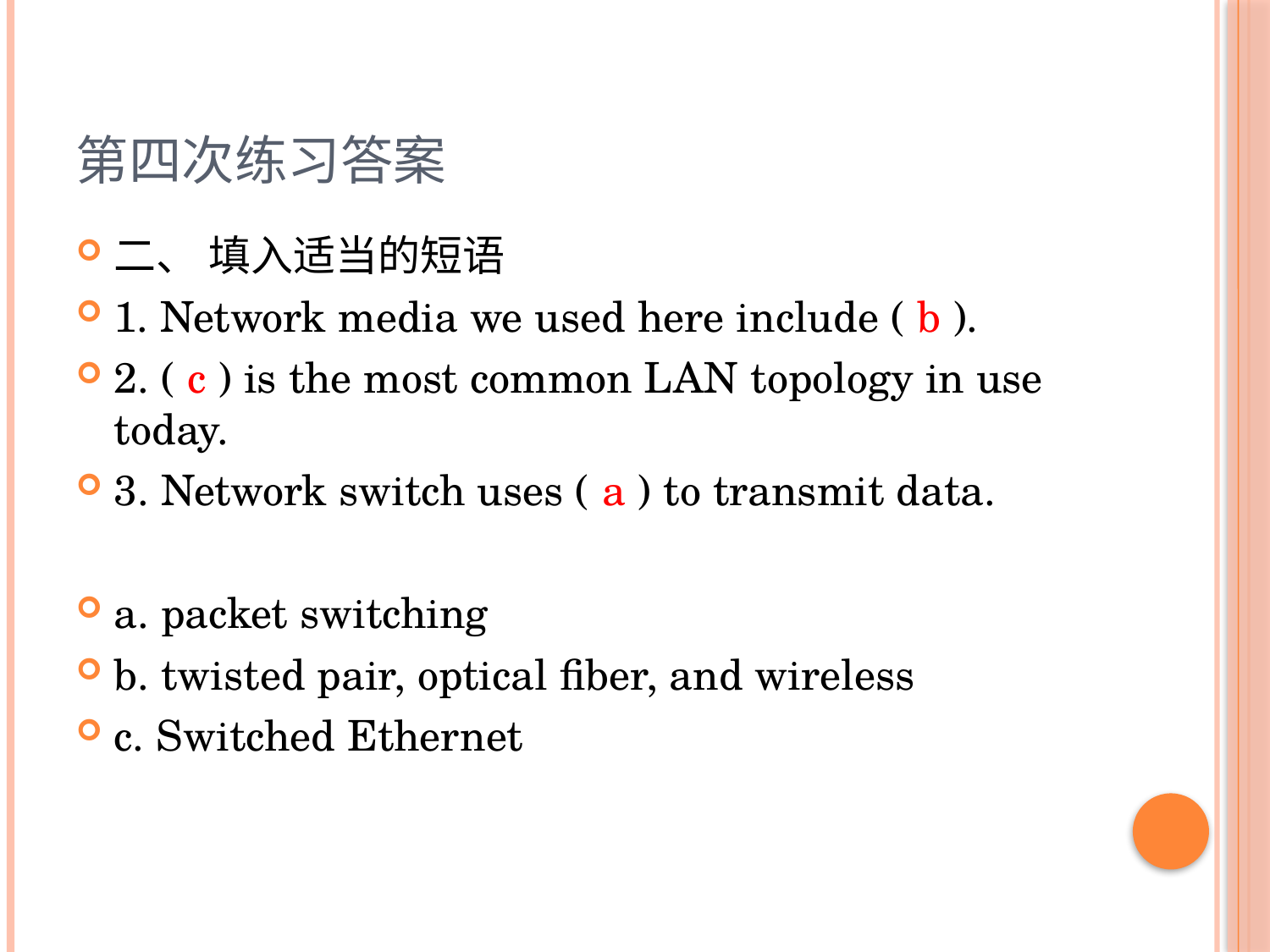

# 第四次练习答案
二、 填入适当的短语
1. Network media we used here include ( b ).
2. ( c ) is the most common LAN topology in use today.
3. Network switch uses ( a ) to transmit data.

a. packet switching
b. twisted pair, optical fiber, and wireless
c. Switched Ethernet